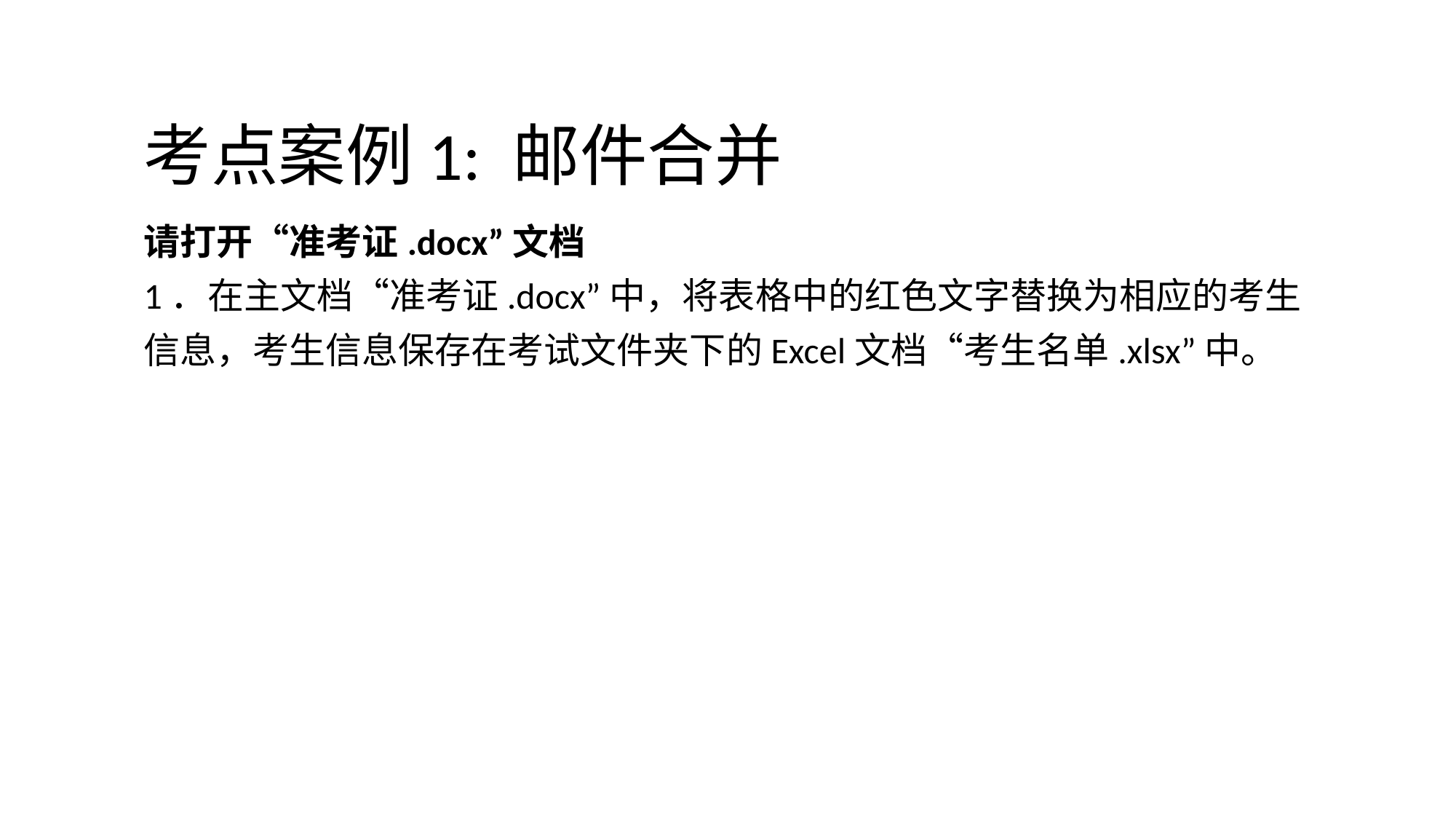

# 考点案例1: 邮件合并
请打开“准考证.docx”文档
1．在主文档“准考证.docx”中，将表格中的红色文字替换为相应的考生
信息，考生信息保存在考试文件夹下的Excel文档“考生名单.xlsx”中。